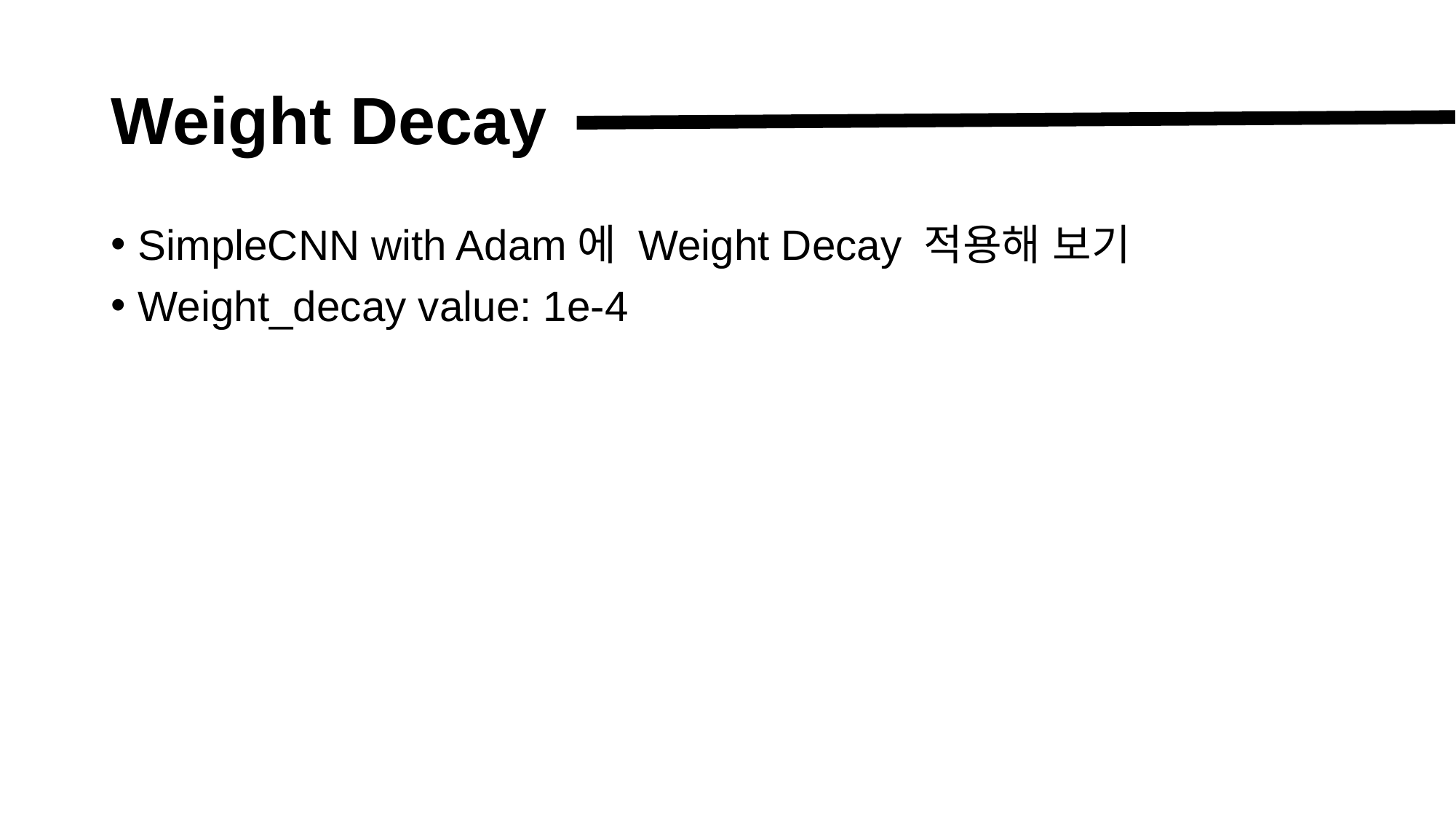

# Weight Decay
SimpleCNN with Adam에 Weight Decay 적용해 보기
Weight_decay value: 1e-4